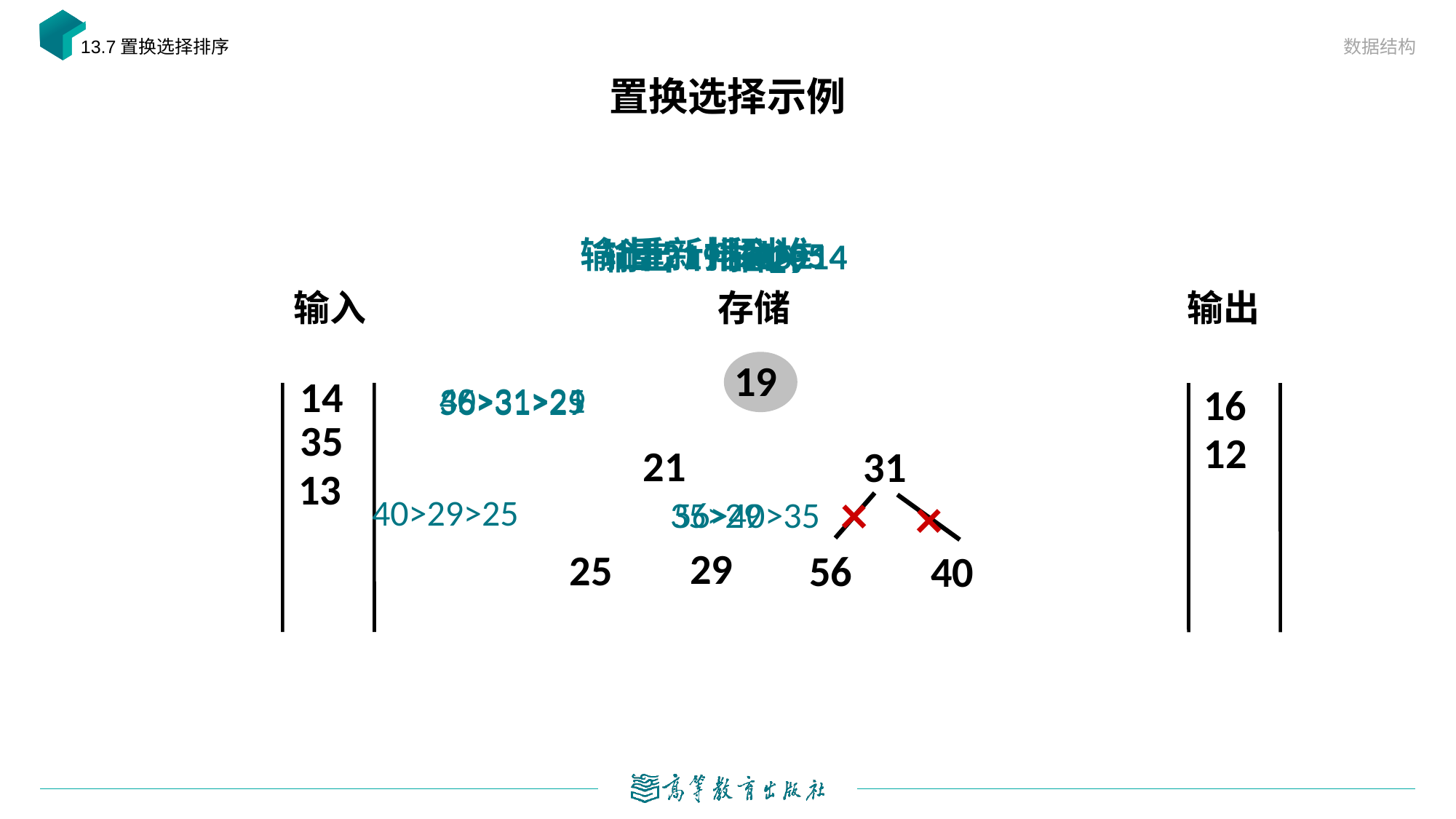

数据结构
13.7置换选择排序
# 置换选择示例
<19
>21
输出21插入35
重新排列堆
输出19插入14
<25
输入
存储
输出
19

14
40>31>21
35>31>25
16
56>31>29

35
12
21
31
13
×
×
40>29>25
35>29
56>40>35

29
25
56
40